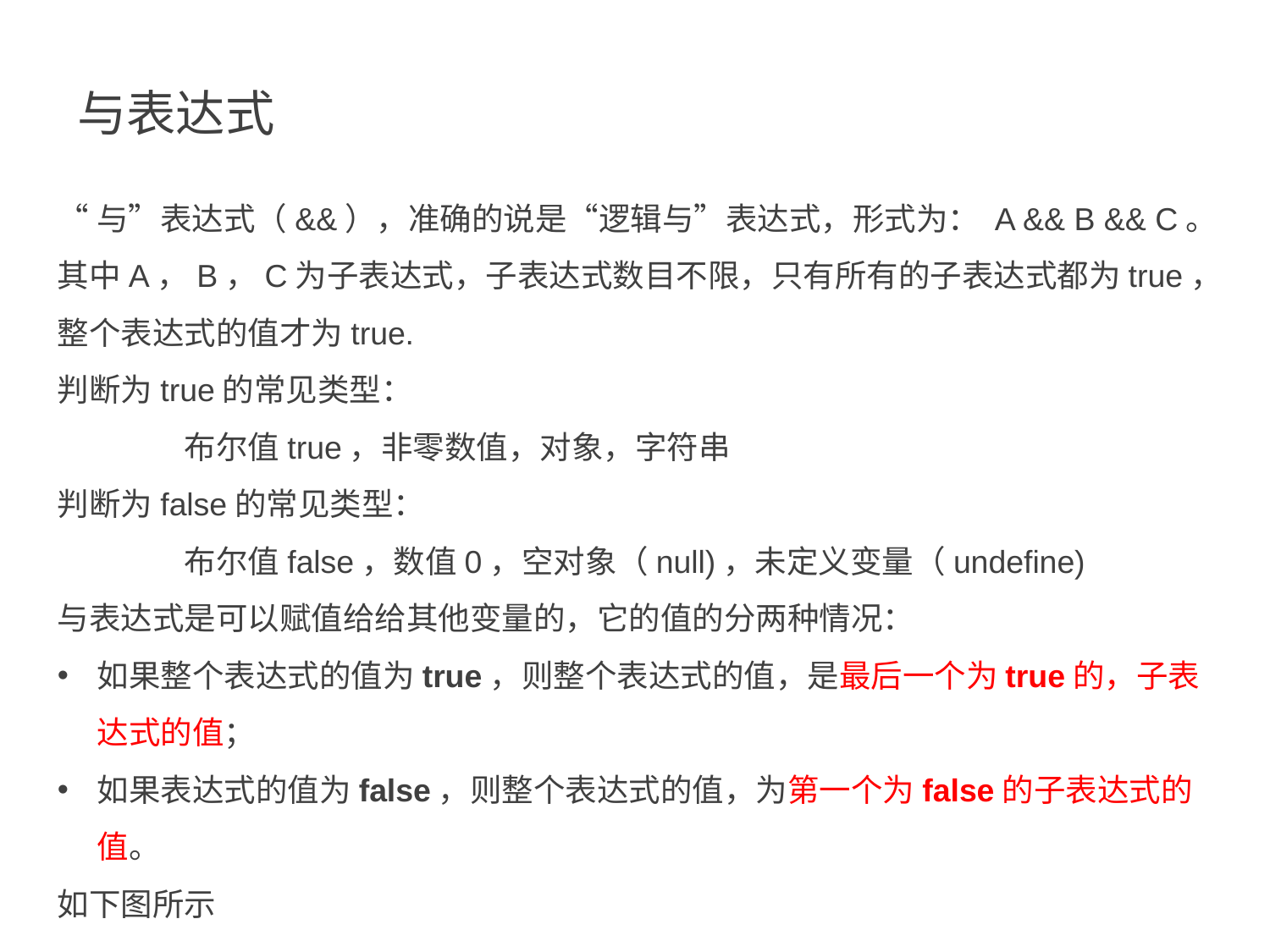

与表达式
“与”表达式（&&），准确的说是“逻辑与”表达式，形式为： A && B && C。
其中A，B，C为子表达式，子表达式数目不限，只有所有的子表达式都为true，整个表达式的值才为true.
判断为true的常见类型：
	布尔值true，非零数值，对象，字符串
判断为false的常见类型：
	布尔值false，数值0，空对象（null)，未定义变量（undefine)
与表达式是可以赋值给给其他变量的，它的值的分两种情况：
如果整个表达式的值为true，则整个表达式的值，是最后一个为true的，子表达式的值；
如果表达式的值为false，则整个表达式的值，为第一个为false的子表达式的值。
如下图所示